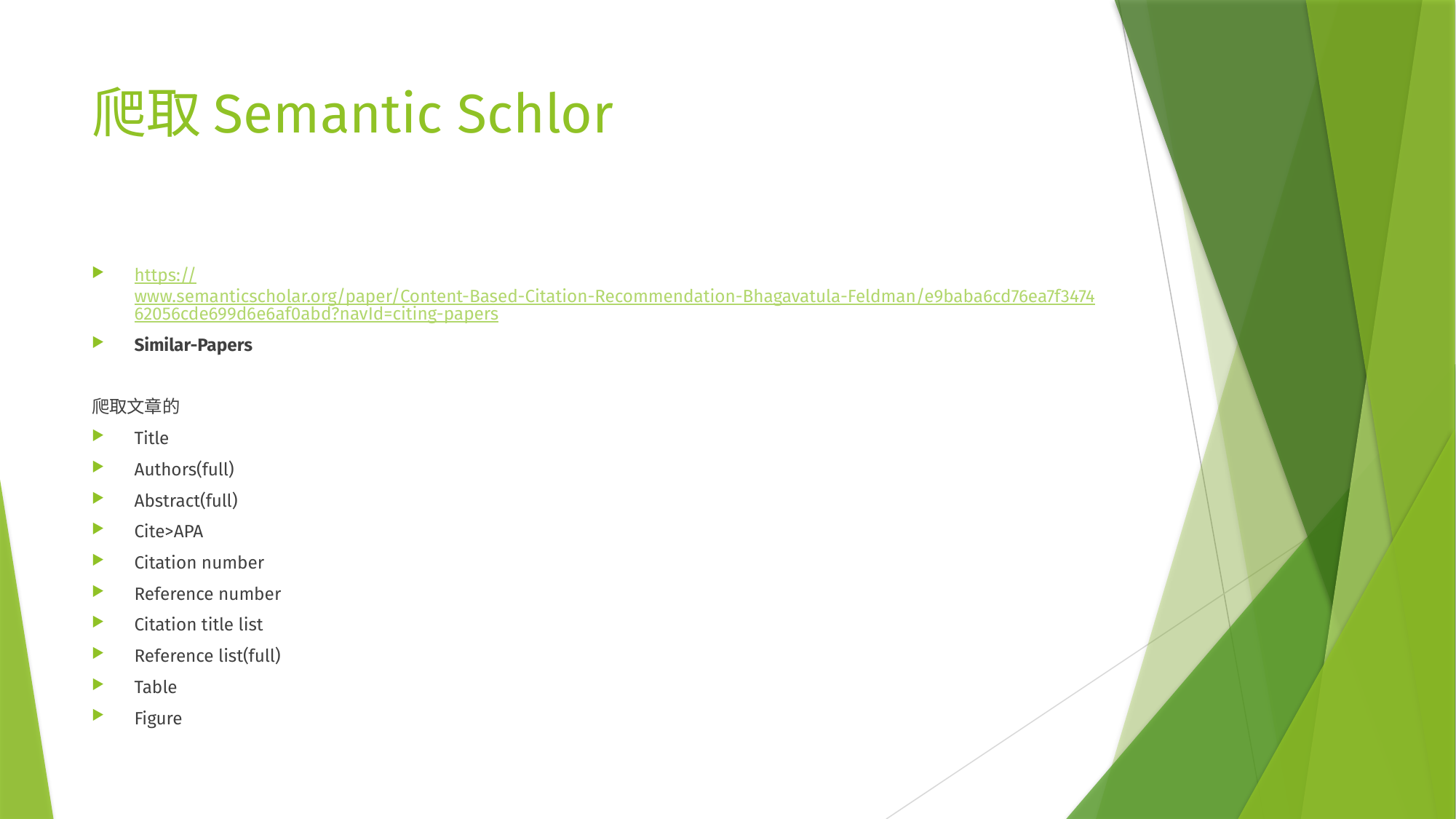

# 爬取Semantic Schlor
https://www.semanticscholar.org/paper/Content-Based-Citation-Recommendation-Bhagavatula-Feldman/e9baba6cd76ea7f347462056cde699d6e6af0abd?navId=citing-papers
Similar-Papers

爬取文章的
Title
Authors(full)
Abstract(full)
Cite>APA
Citation number
Reference number
Citation title list
Reference list(full)
Table
Figure